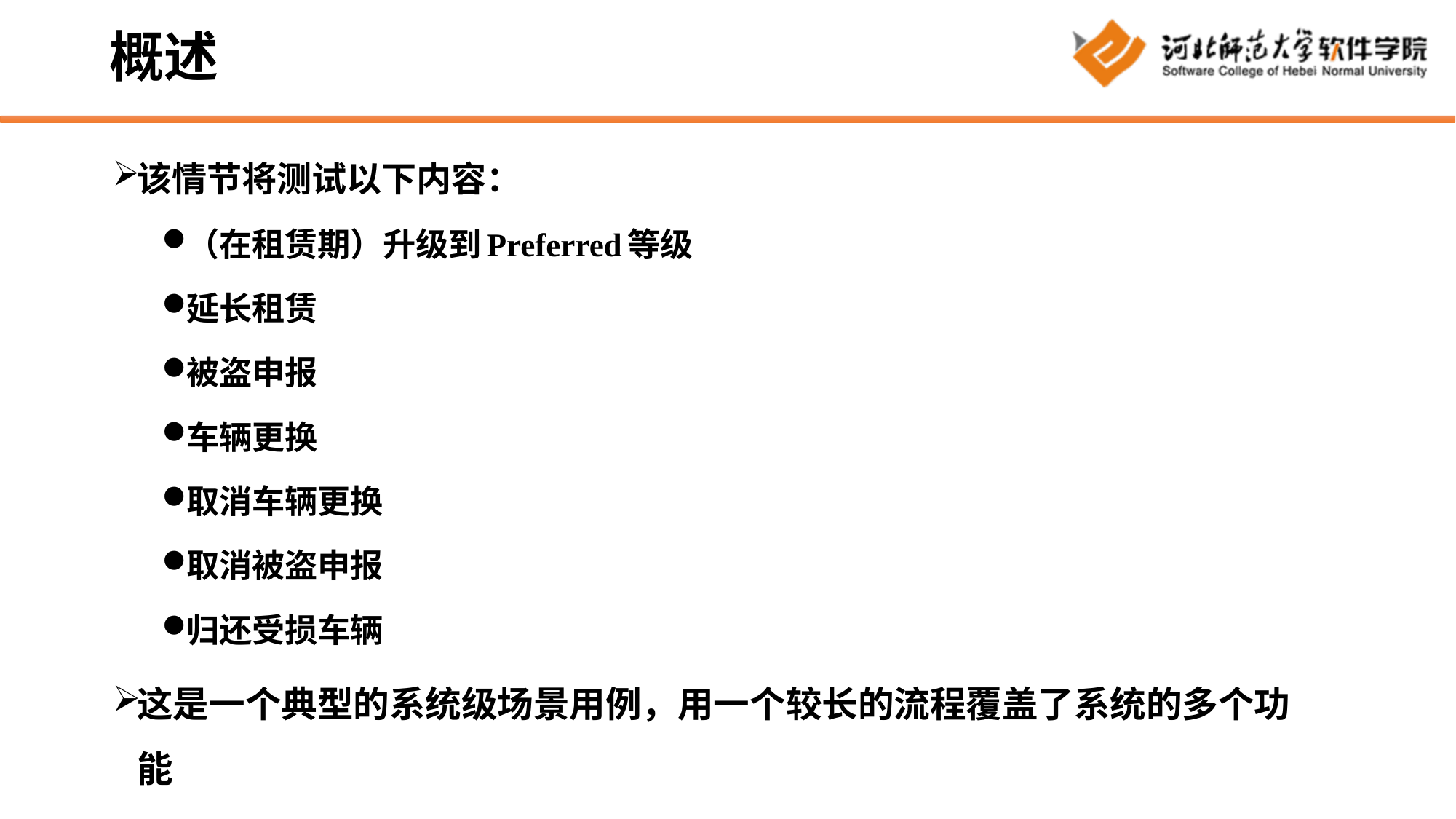

# 概述
该情节将测试以下内容：
（在租赁期）升级到Preferred等级
延长租赁
被盗申报
车辆更换
取消车辆更换
取消被盗申报
归还受损车辆
这是一个典型的系统级场景用例，用一个较长的流程覆盖了系统的多个功能